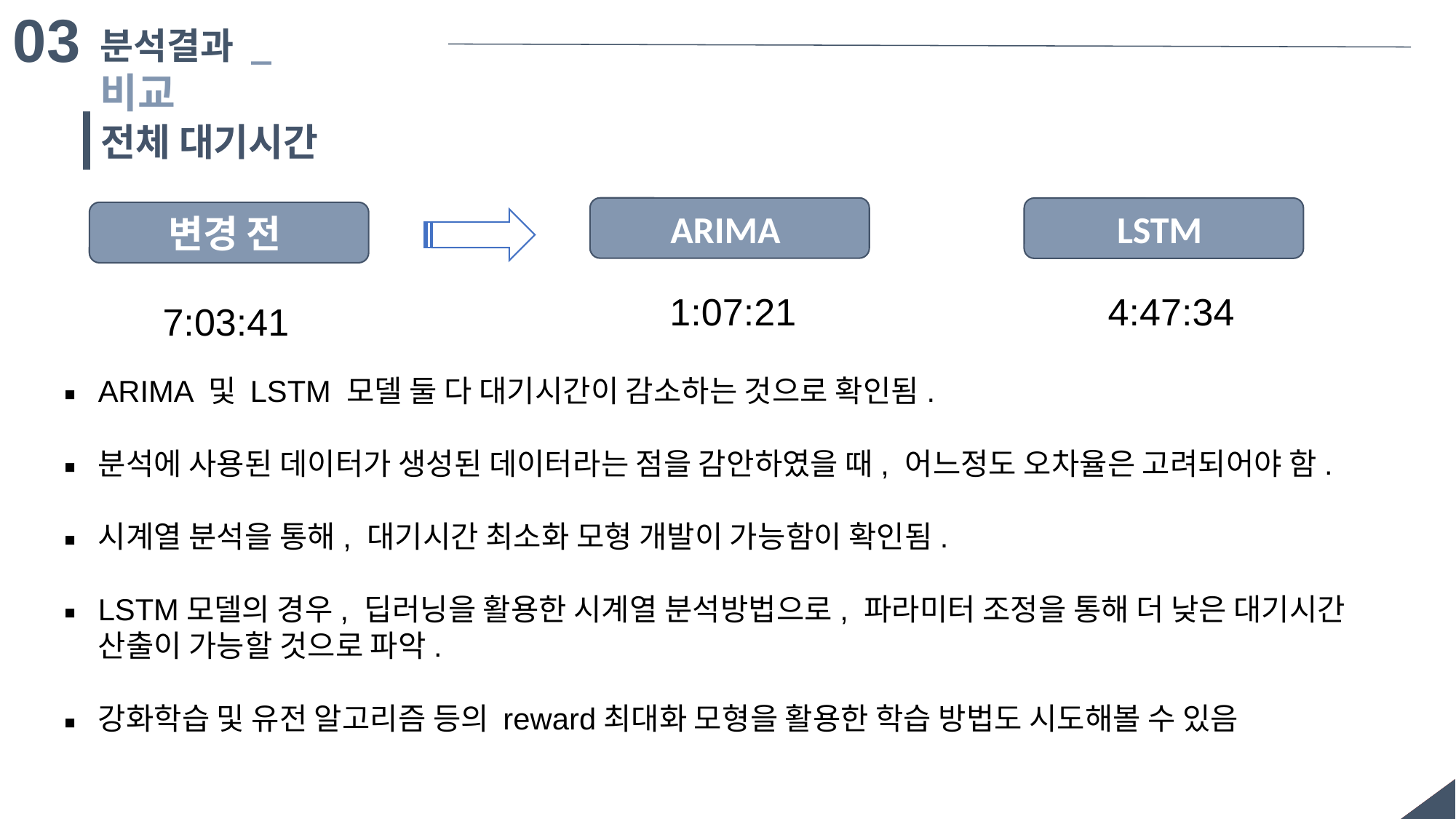

03
분석결과 _비교

전체 대기시간
ARIMA
LSTM
변경 전

1:07:21

4:47:34

7:03:41

ARIMA 및 LSTM 모델 둘 다 대기시간이 감소하는 것으로 확인됨.

분석에 사용된 데이터가 생성된 데이터라는 점을 감안하였을 때, 어느정도 오차율은 고려되어야 함.

시계열 분석을 통해, 대기시간 최소화 모형 개발이 가능함이 확인됨.

LSTM모델의 경우, 딥러닝을 활용한 시계열 분석방법으로, 파라미터 조정을 통해 더 낮은 대기시간 산출이 가능할 것으로 파악.

강화학습 및 유전 알고리즘 등의 reward최대화 모형을 활용한 학습 방법도 시도해볼 수 있음